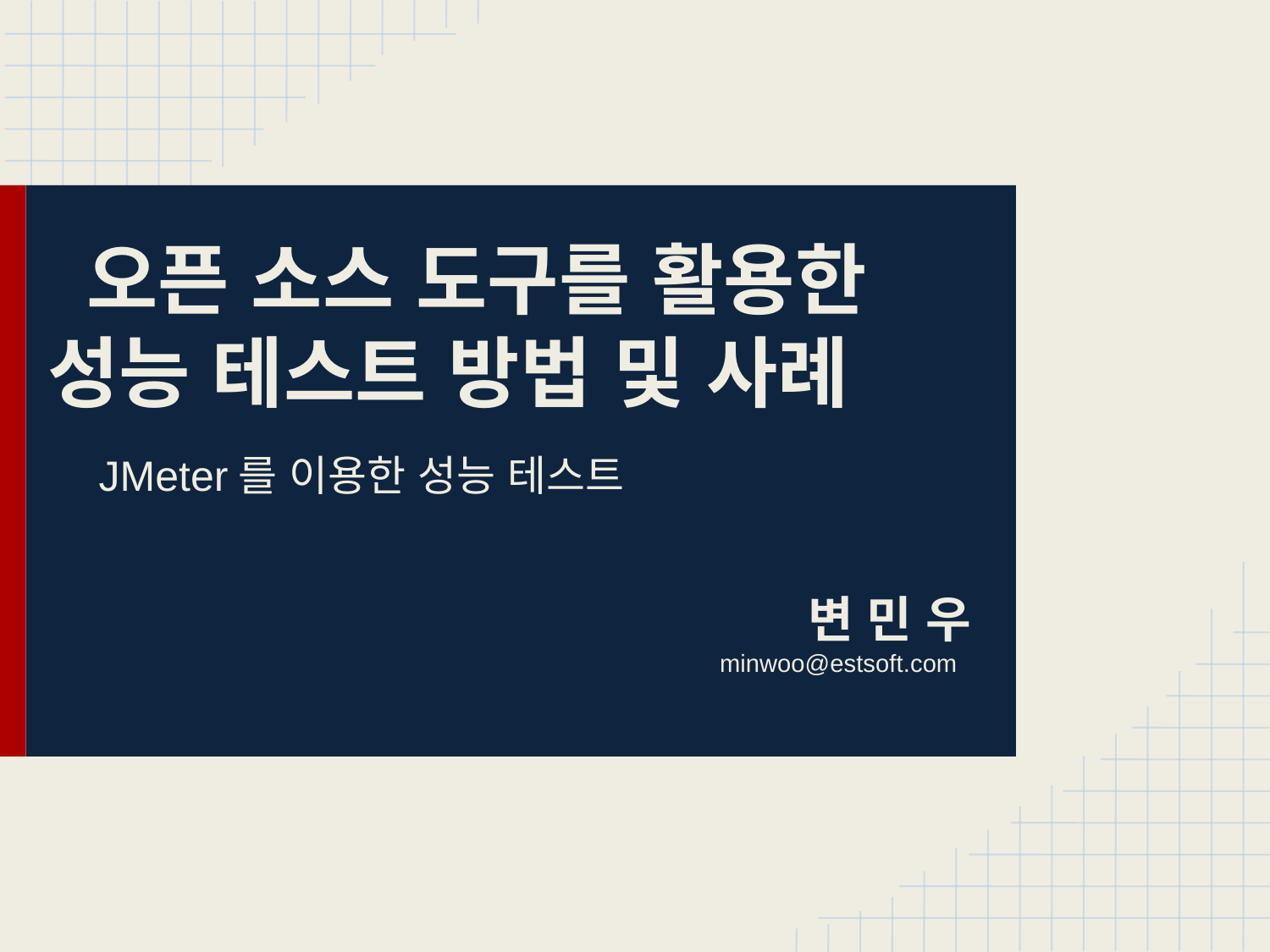

# 오픈 소스 도구를 활용한 성능 테스트 방법 및 사례
JMeter를 이용한 성능 테스트
변 민 우
minwoo@estsoft.com